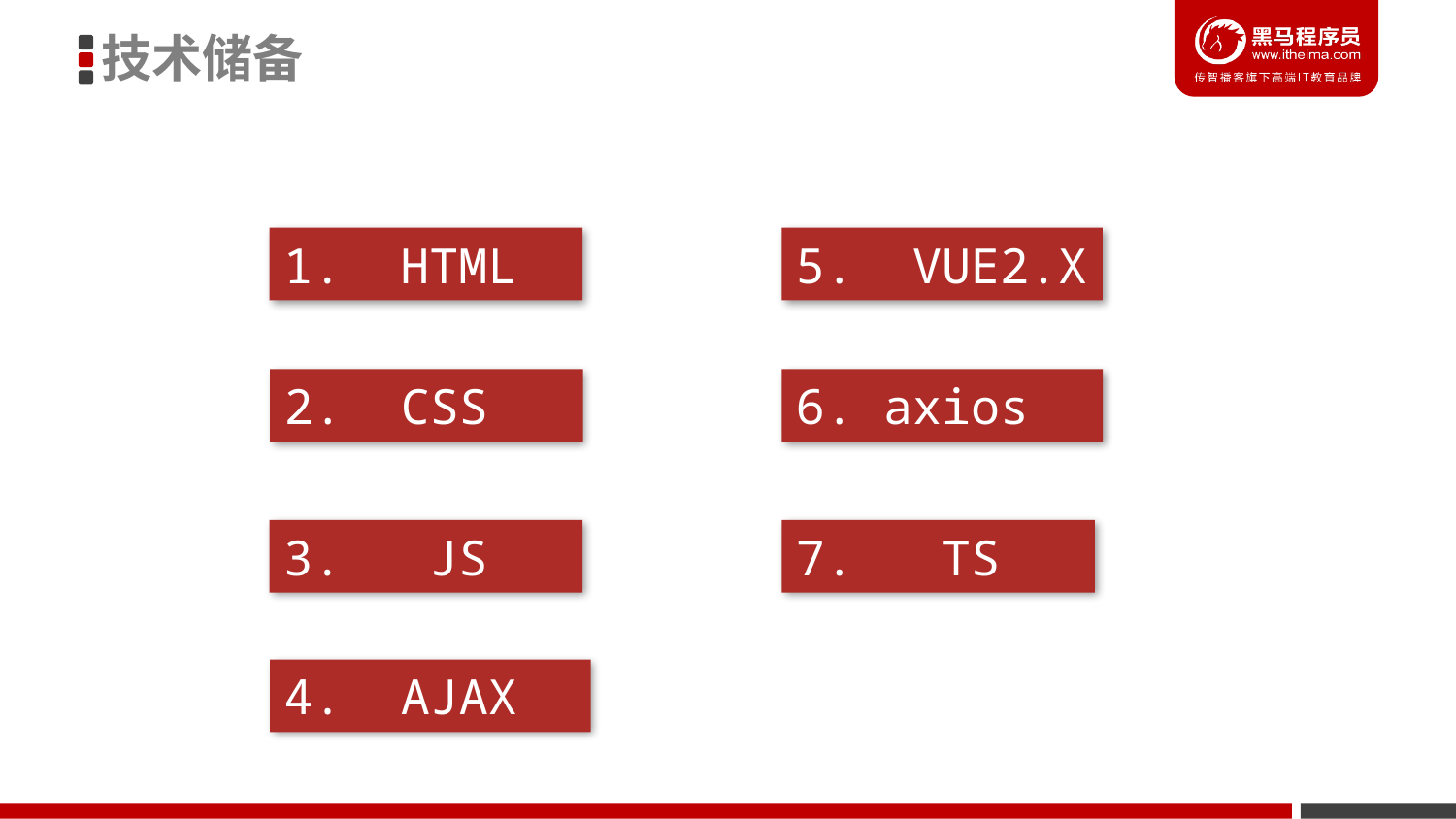

技术储备
1.  HTML
5.  VUE2.X
6. axios
2.  CSS
3.   JS
7.   TS
4.  AJAX